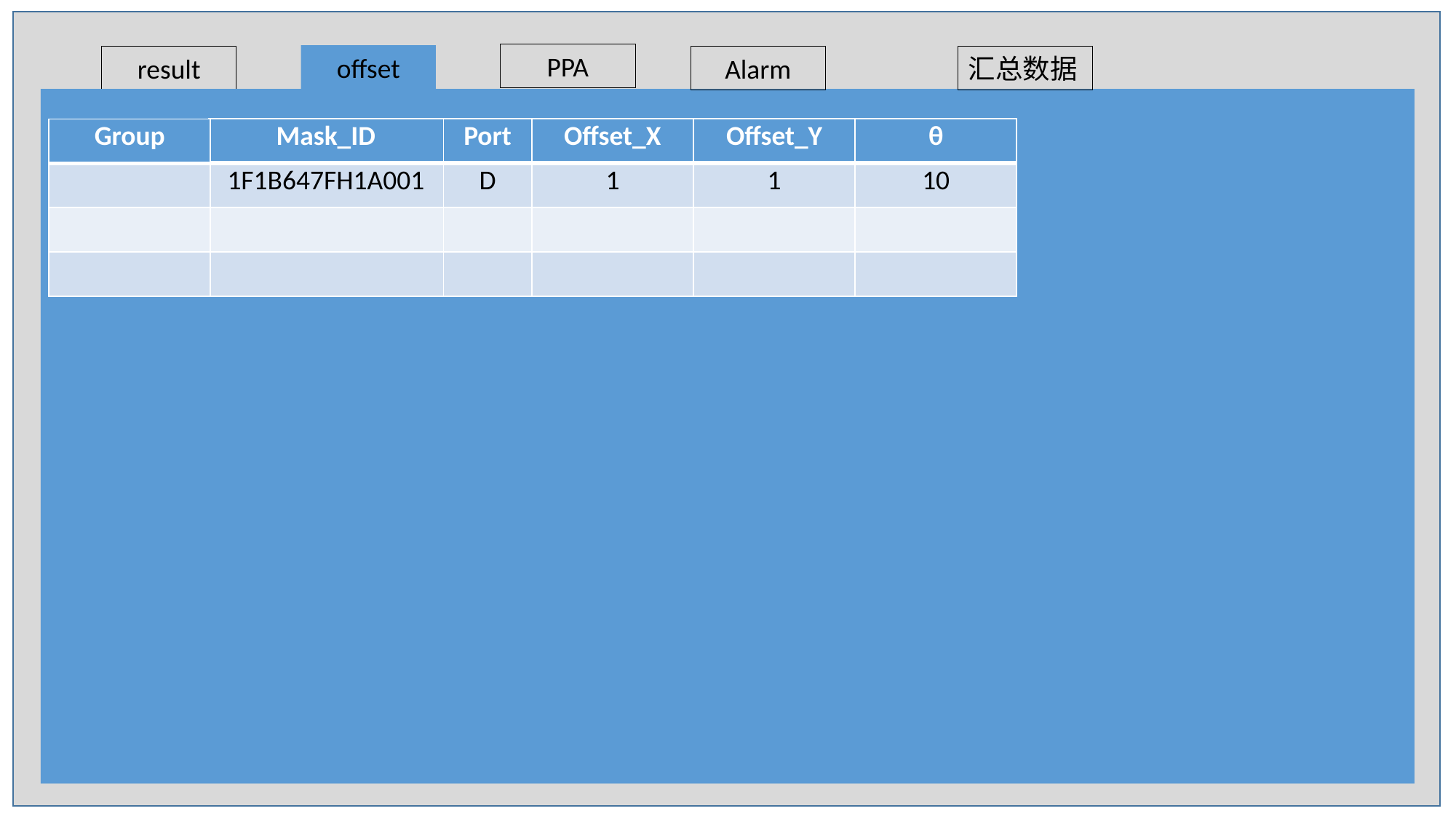

PPA
offset
result
Alarm
汇总数据

| Mask\_ID | Port | Offset\_X | Offset\_Y | θ |
| --- | --- | --- | --- | --- |
| 1F1B647FH1A001 | D | 1 | 1 | 10 |
|  |  |  |  |  |
|  |  |  |  |  |
| Group |
| --- |
|  |
|  |
|  |